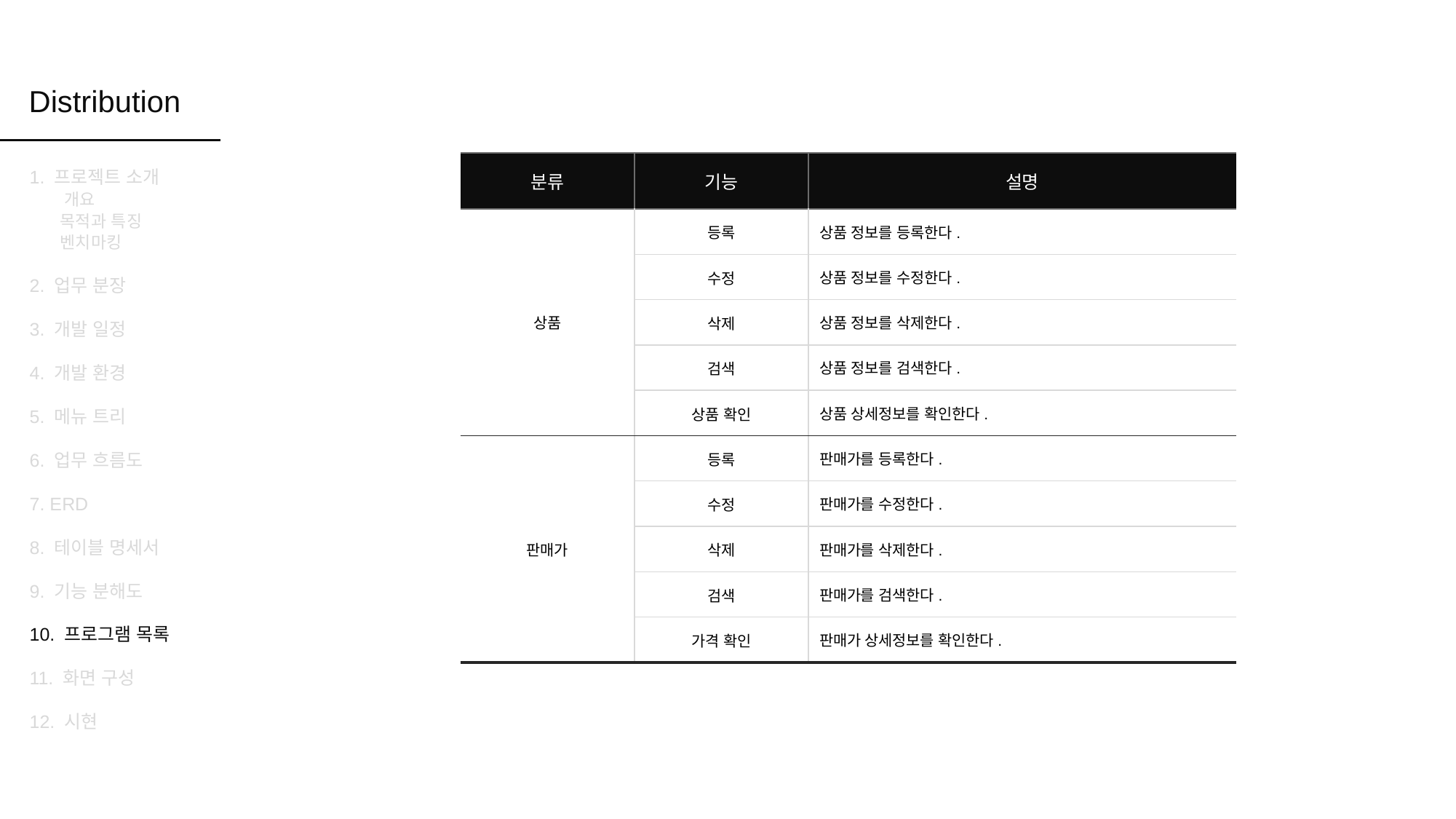

Distribution
| 분류 | 기능 | 설명 |
| --- | --- | --- |
| 상품 | 등록 | 상품 정보를 등록한다. |
|  | 수정 | 상품 정보를 수정한다. |
|  | 삭제 | 상품 정보를 삭제한다. |
|  | 검색 | 상품 정보를 검색한다. |
|  | 상품 확인 | 상품 상세정보를 확인한다. |
| 판매가 | 등록 | 판매가를 등록한다. |
|  | 수정 | 판매가를 수정한다. |
|  | 삭제 | 판매가를 삭제한다. |
|  | 검색 | 판매가를 검색한다. |
|  | 가격 확인 | 판매가 상세정보를 확인한다. |
1. 프로젝트 소개
      개요
      목적과 특징
      벤치마킹
2. 업무 분장
3. 개발 일정
4. 개발 환경
5. 메뉴 트리
6. 업무 흐름도
7. ERD
8. 테이블 명세서
9. 기능 분해도
10. 프로그램 목록
11. 화면 구성
12. 시현